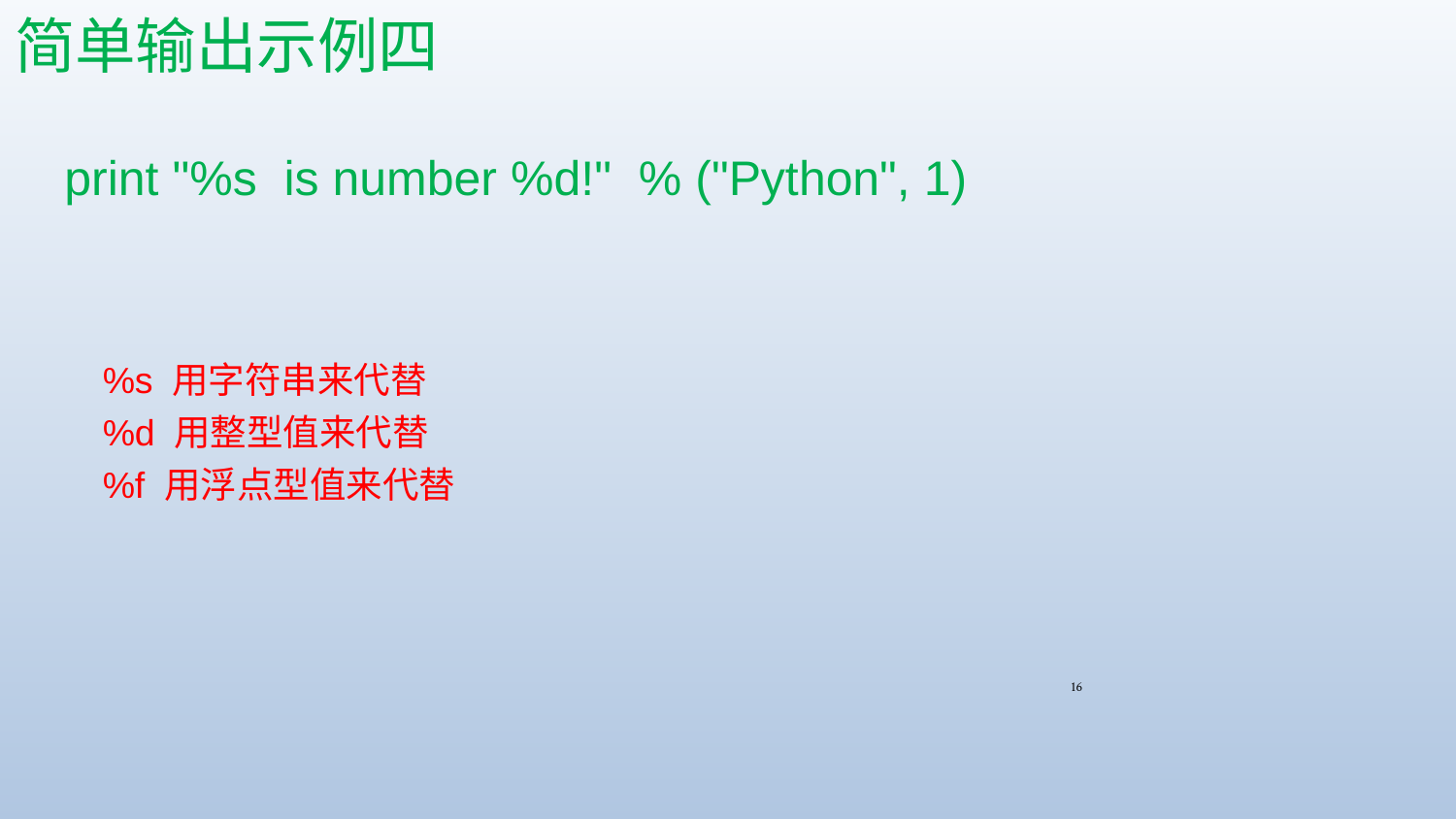

# 简单输出示例四
print "%s  is number %d!"  % ("Python", 1)

%s 用字符串来代替
%d 用整型值来代替
%f 用浮点型值来代替
16